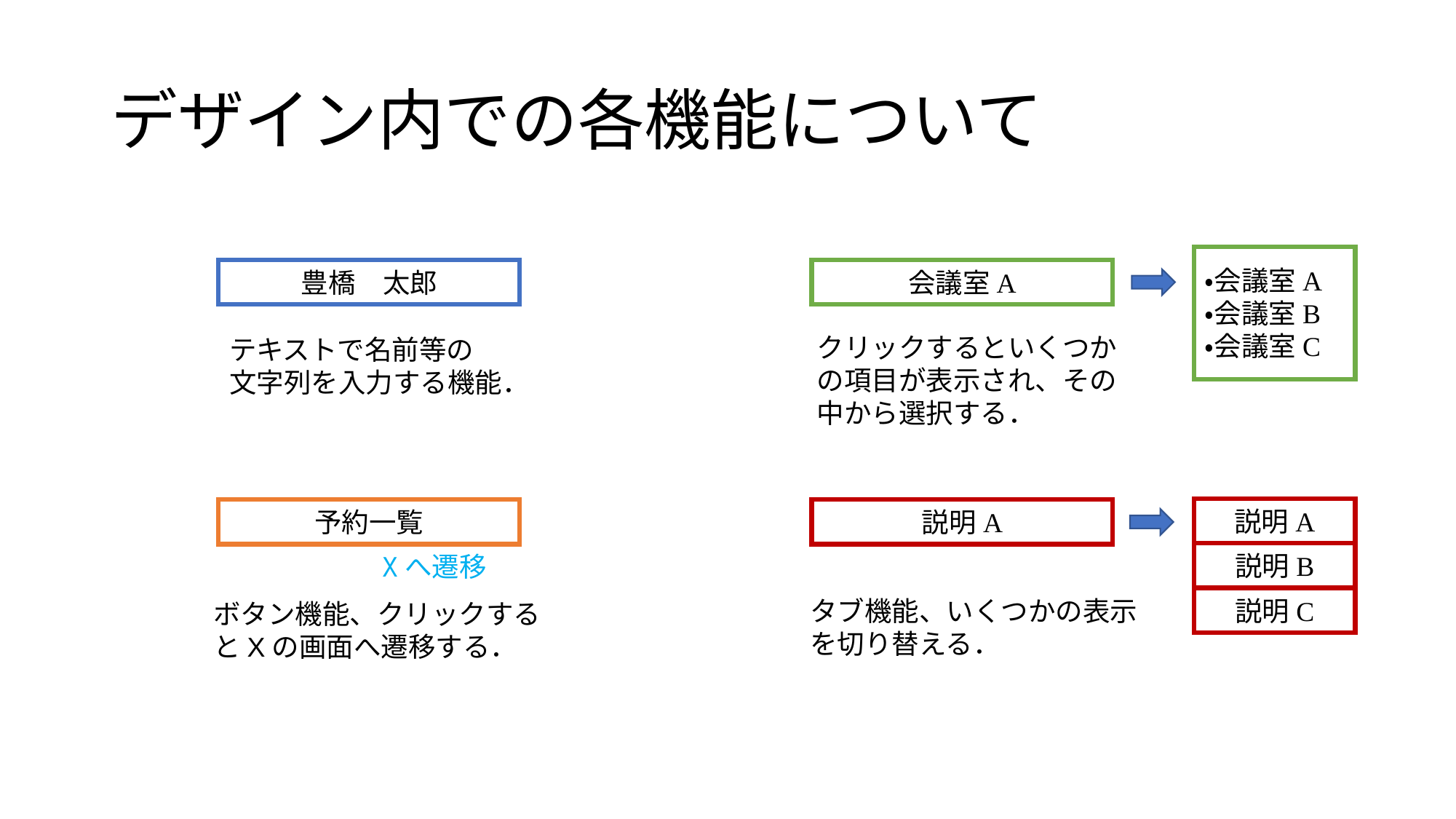

# デザイン内での各機能について
・会議室A
・会議室B
・会議室C
会議室A
豊橋　太郎

クリックするといくつかの項目が表示され、その中から選択する．
テキストで名前等の
文字列を入力する機能．
説明A
予約一覧
説明A

説明B
Xへ遷移
説明C
タブ機能、いくつかの表示を切り替える．
ボタン機能、クリックするとXの画面へ遷移する．